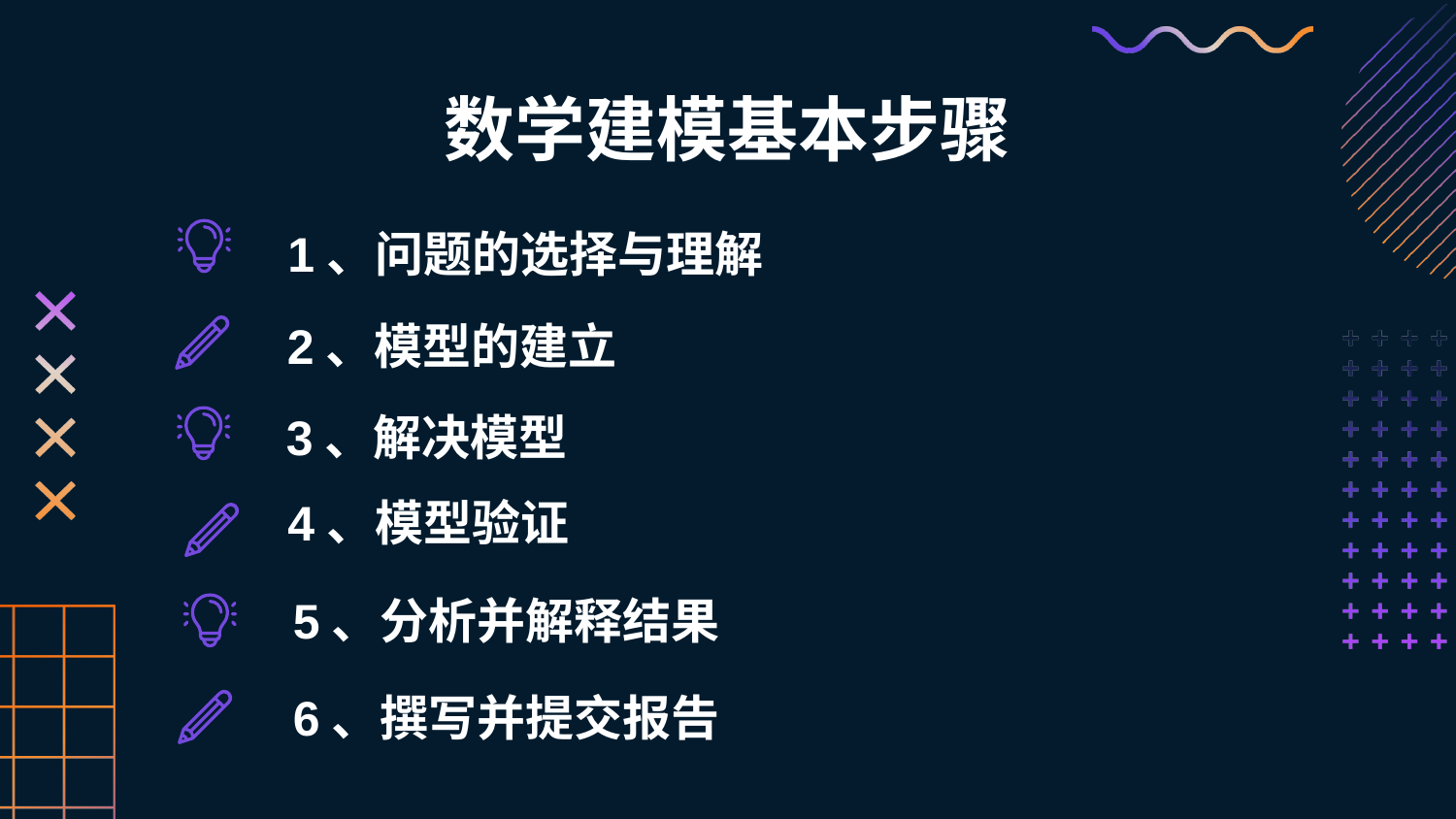

# 数学建模基本步骤
1、问题的选择与理解

2、模型的建立

3、解决模型

4、模型验证

5、分析并解释结果

6、撰写并提交报告